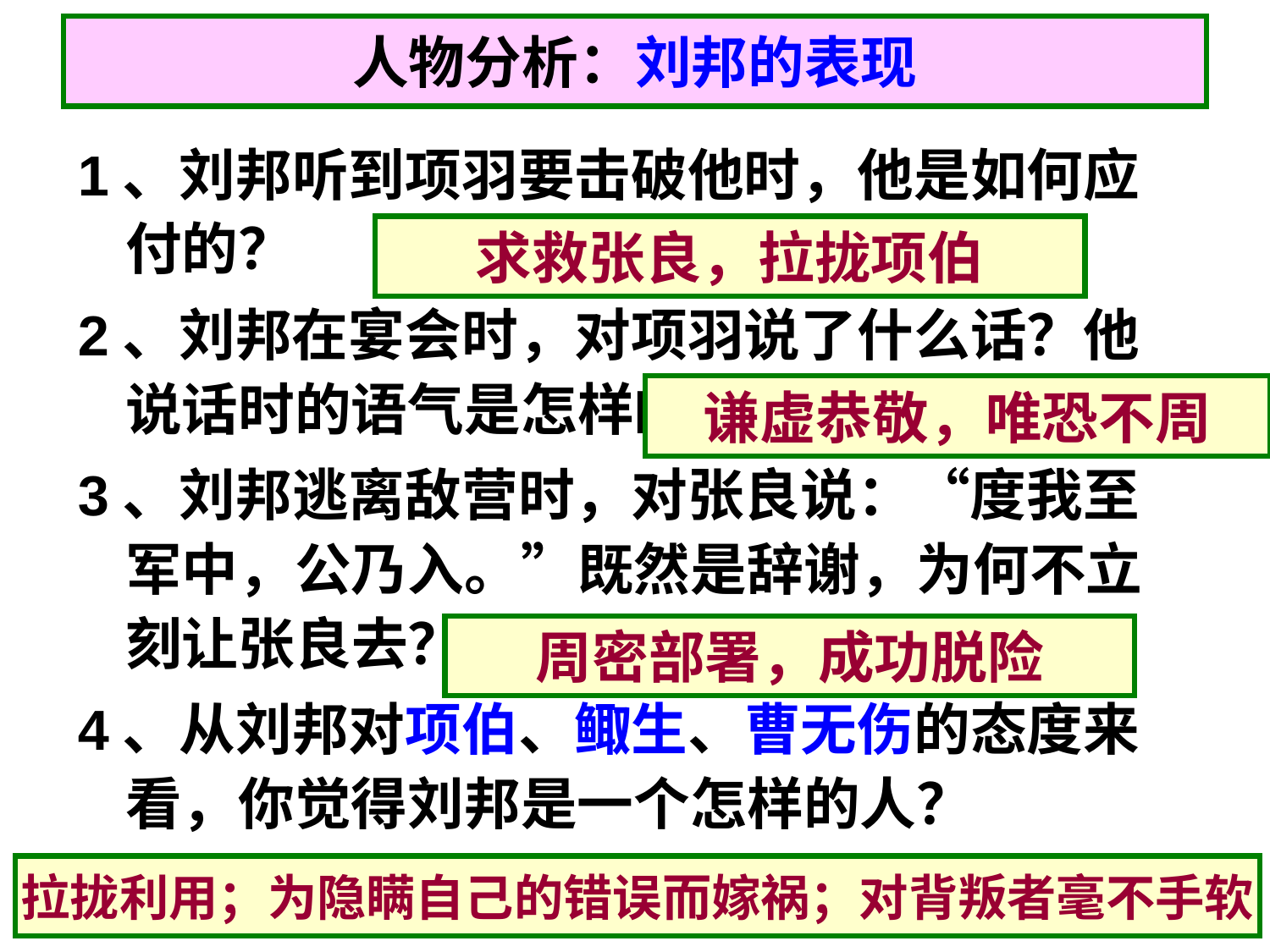

# 人物分析：刘邦的表现
1、刘邦听到项羽要击破他时，他是如何应付的？
2、刘邦在宴会时，对项羽说了什么话？他说话时的语气是怎样的？
3、刘邦逃离敌营时，对张良说：“度我至军中，公乃入。”既然是辞谢，为何不立刻让张良去？
4、从刘邦对项伯、鲰生、曹无伤的态度来看，你觉得刘邦是一个怎样的人？
求救张良，拉拢项伯
谦虚恭敬，唯恐不周
周密部署，成功脱险
拉拢利用；为隐瞒自己的错误而嫁祸；对背叛者毫不手软